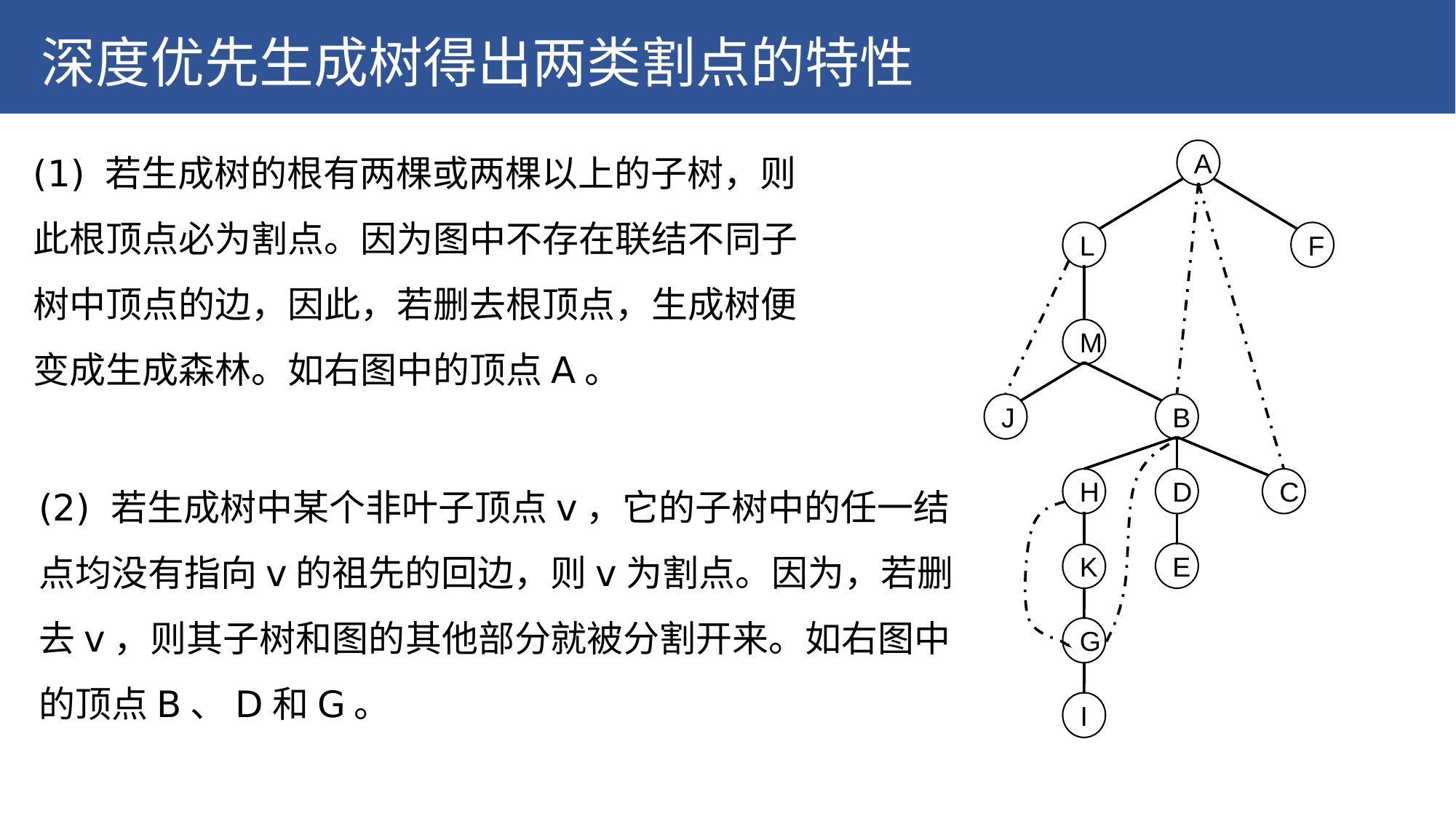

深度优先生成树得出两类割点的特性
(1) 若生成树的根有两棵或两棵以上的子树，则此根顶点必为割点。因为图中不存在联结不同子树中顶点的边，因此，若删去根顶点，生成树便变成生成森林。如右图中的顶点A。
A
L
F
M
J
B

H
D
C

E
K
G
I
(2) 若生成树中某个非叶子顶点v，它的子树中的任一结点均没有指向v的祖先的回边，则v为割点。因为，若删去v，则其子树和图的其他部分就被分割开来。如右图中的顶点B、D和G。